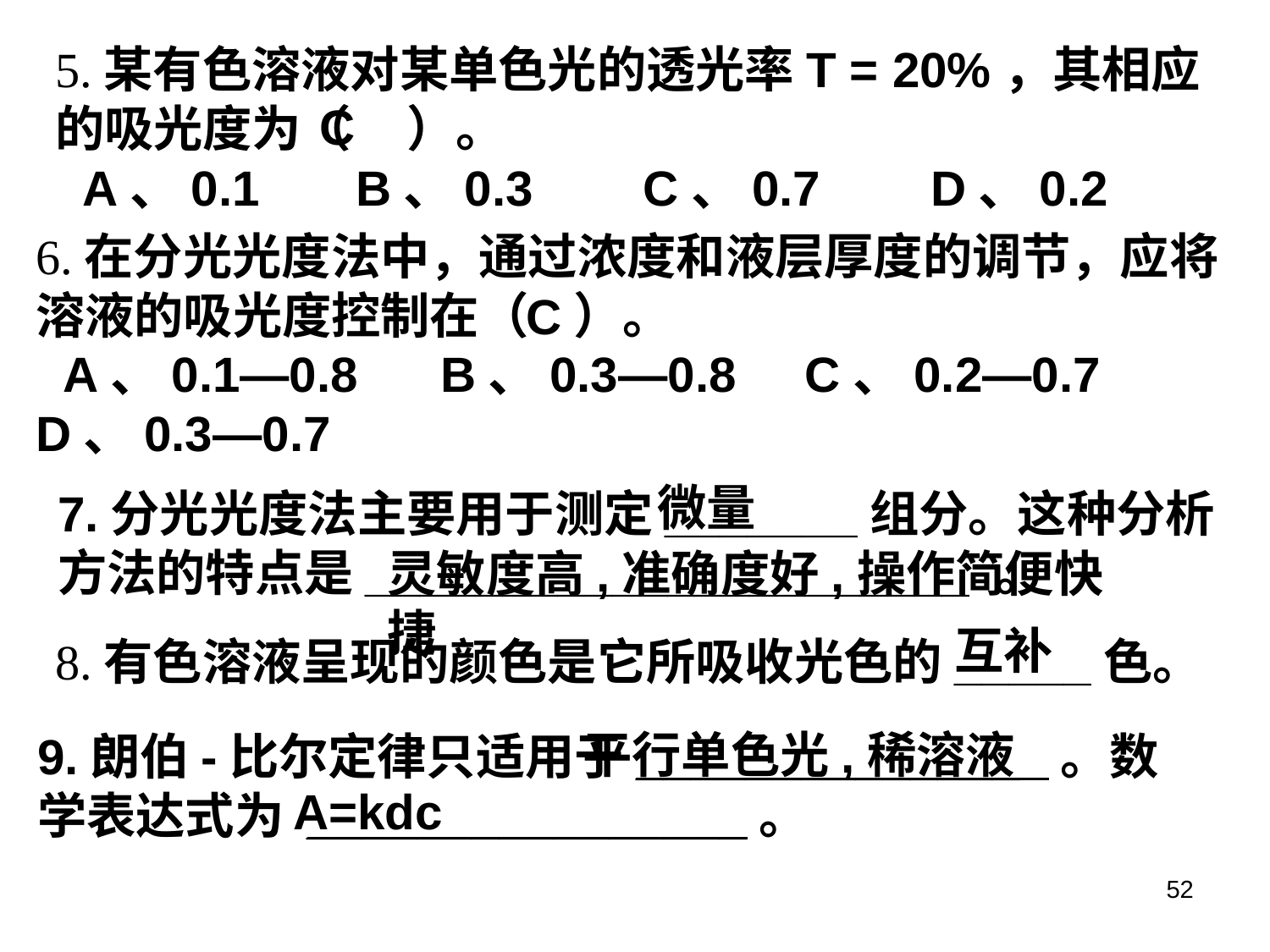

5.某有色溶液对某单色光的透光率T = 20%，其相应的吸光度为（     ）。
  A、0.1       B、0.3        C、0.7        D、0.2
C
6.在分光光度法中，通过浓度和液层厚度的调节，应将溶液的吸光度控制在（    ）。
  A、0.1—0.8      B、0.3—0.8     C、0.2—0.7      D、0.3—0.7
C
微量
7.分光光度法主要用于测定_______组分。这种分析方法的特点是______________________ 。
灵敏度高,准确度好,操作简便快捷
互补
8.有色溶液呈现的颜色是它所吸收光色的_____色。
平行单色光,稀溶液
9.朗伯-比尔定律只适用于______________  。数学表达式为 ________________。
A=kdc
52